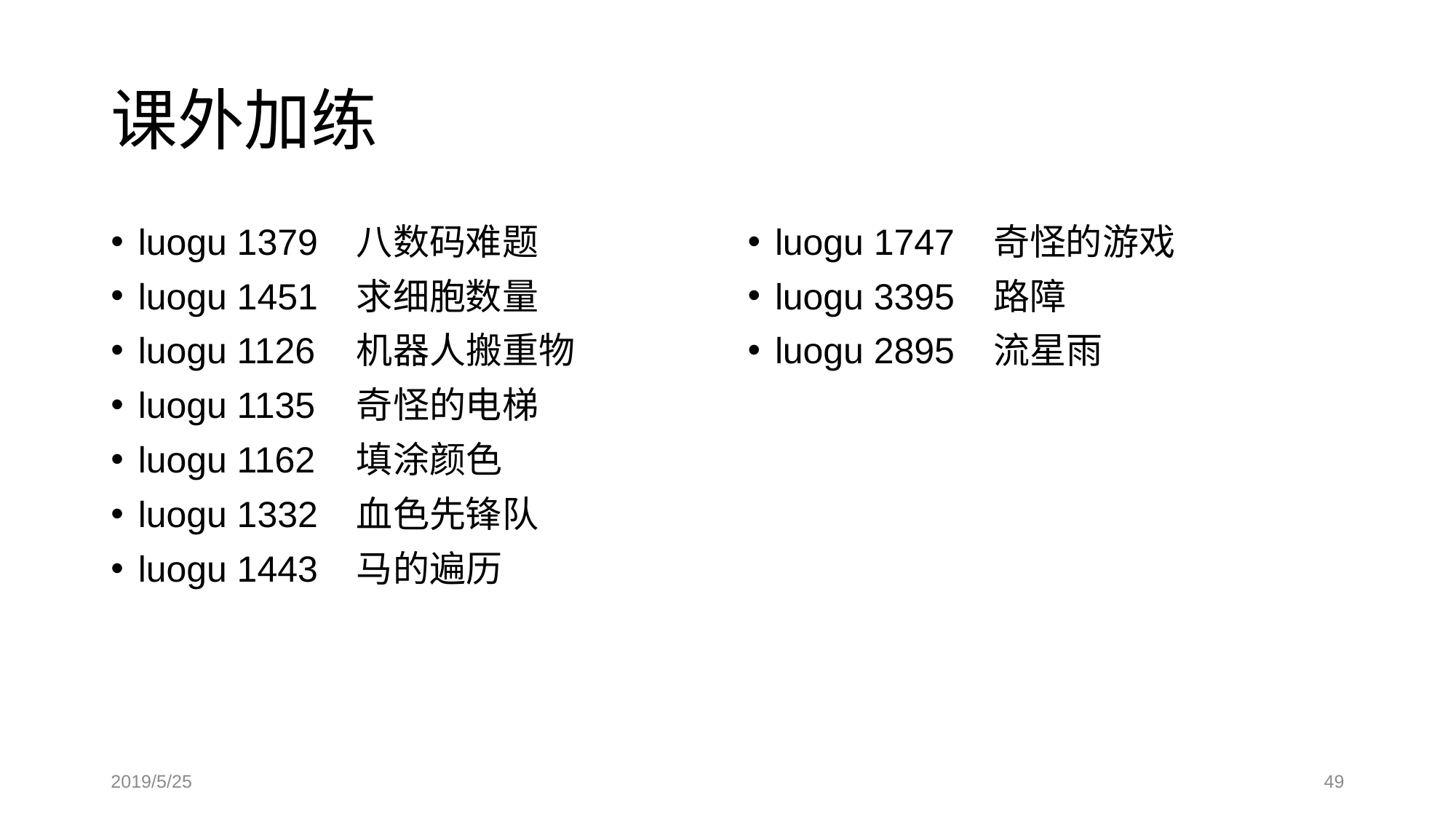

# 课外加练
luogu 1379	八数码难题
luogu 1451	求细胞数量
luogu 1126	机器人搬重物
luogu 1135	奇怪的电梯
luogu 1162	填涂颜色
luogu 1332	血色先锋队
luogu 1443	马的遍历
luogu 1747	奇怪的游戏
luogu 3395	路障
luogu 2895	流星雨

2019/5/25
49